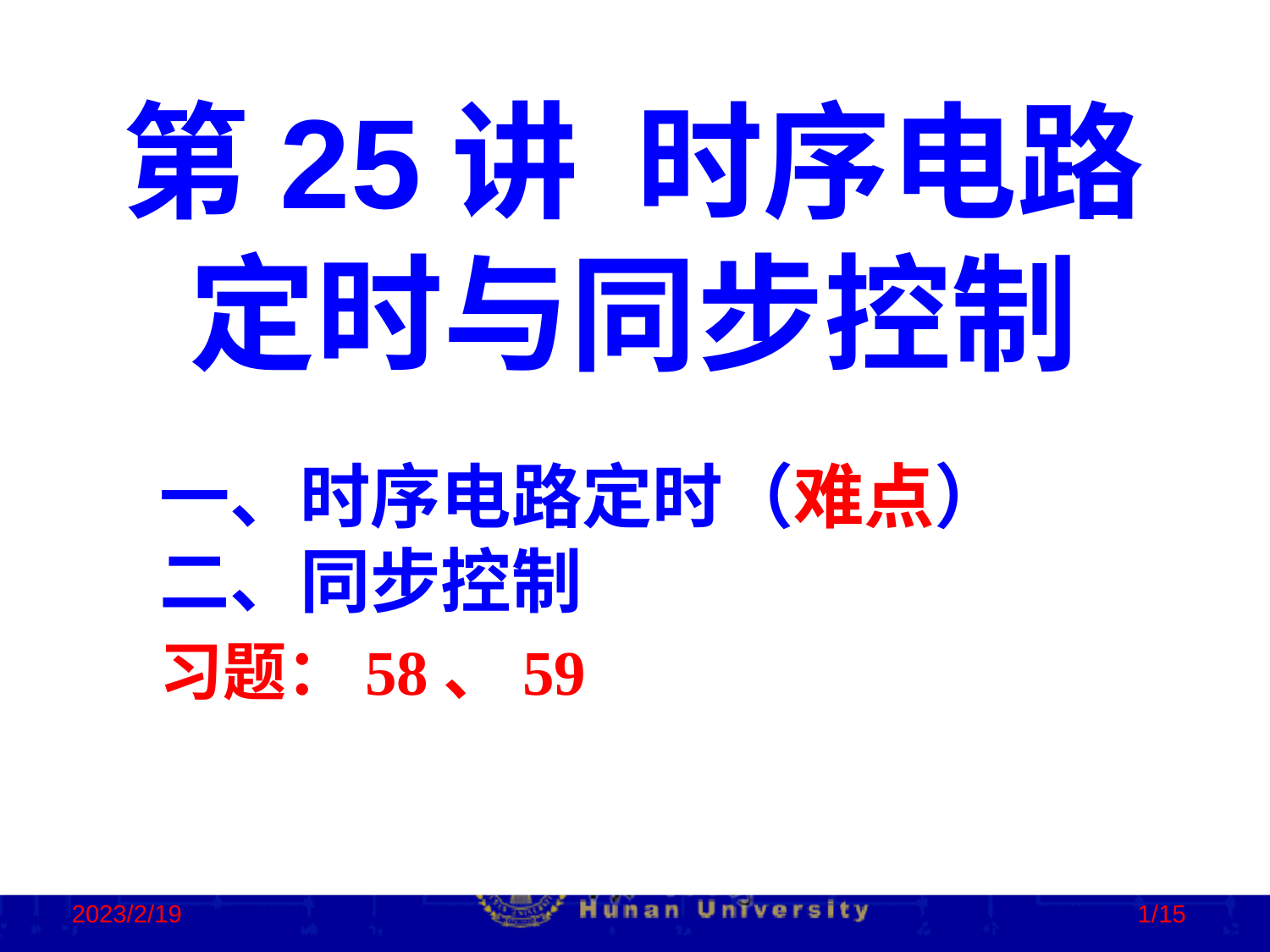

第25讲  时序电路
定时与同步控制
一、时序电路定时（难点）
二、同步控制
习题：58、59
2023/2/19
1/15